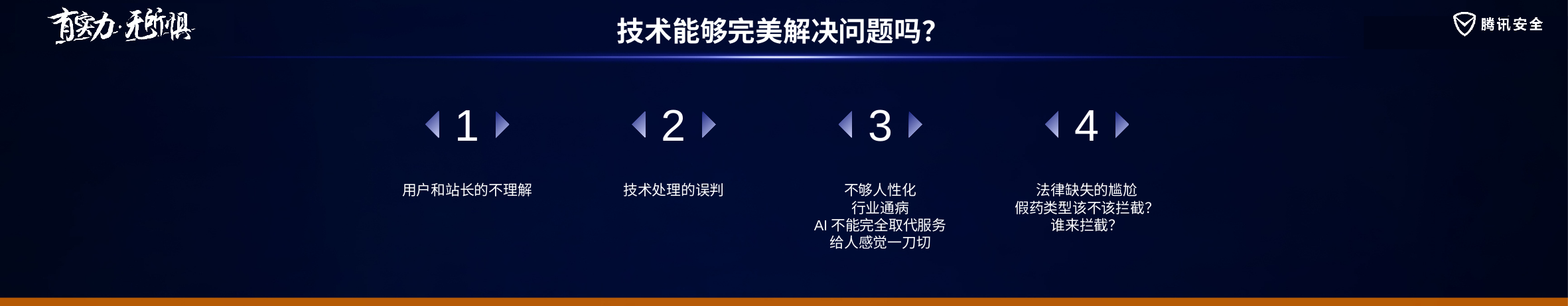

技术能够完美解决问题吗？
1

2

3

4

用户和站长的不理解
技术处理的误判
不够人性化
行业通病
AI不能完全取代服务
给人感觉一刀切
法律缺失的尴尬
假药类型该不该拦截？
谁来拦截？